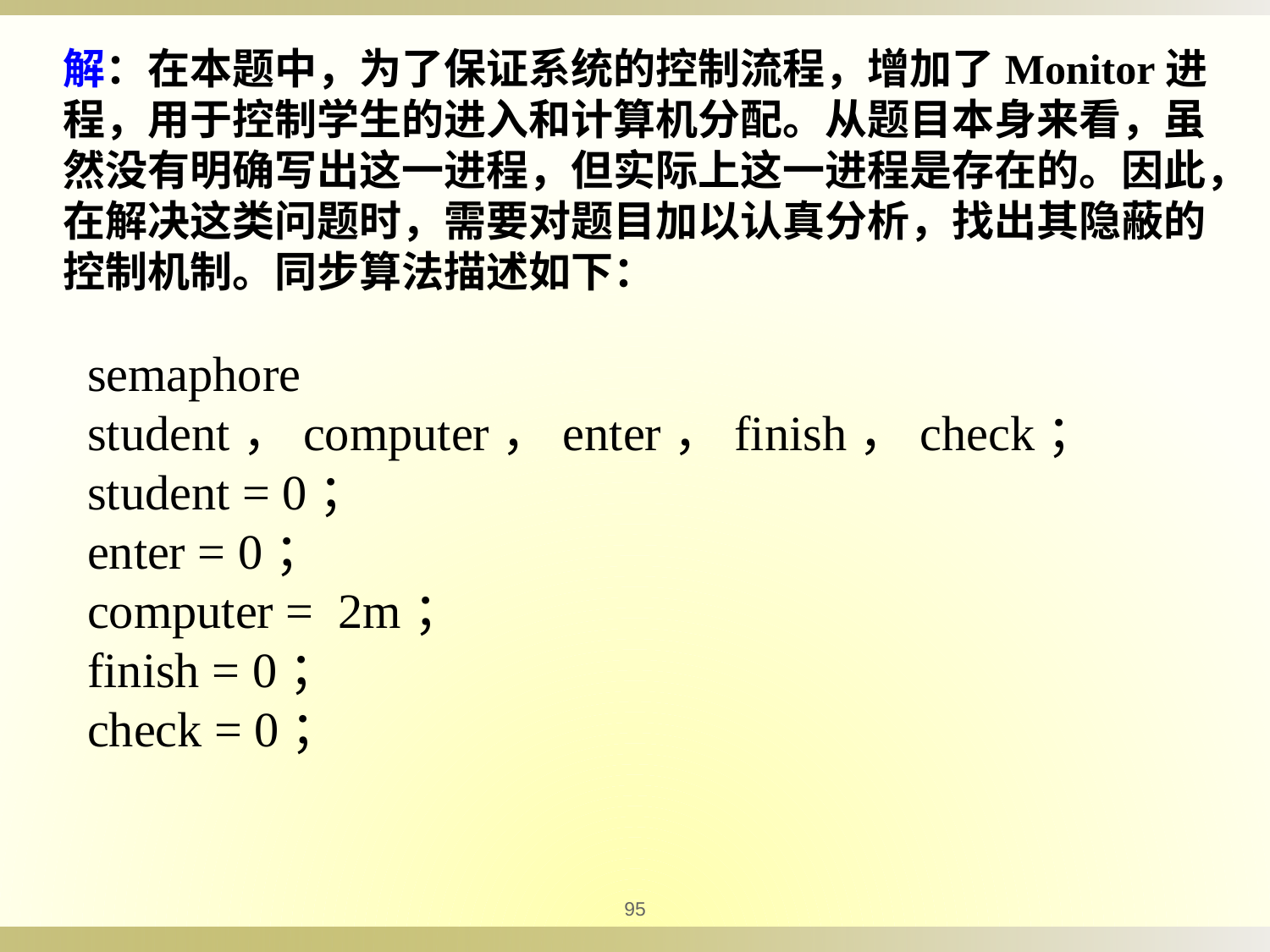

解：在本题中，为了保证系统的控制流程，增加了Monitor进程，用于控制学生的进入和计算机分配。从题目本身来看，虽然没有明确写出这一进程，但实际上这一进程是存在的。因此，在解决这类问题时，需要对题目加以认真分析，找出其隐蔽的控制机制。同步算法描述如下：
semaphore  student，computer，enter，finish，check；
student = 0；
enter = 0；
computer =  2m；
finish = 0；
check = 0；

95